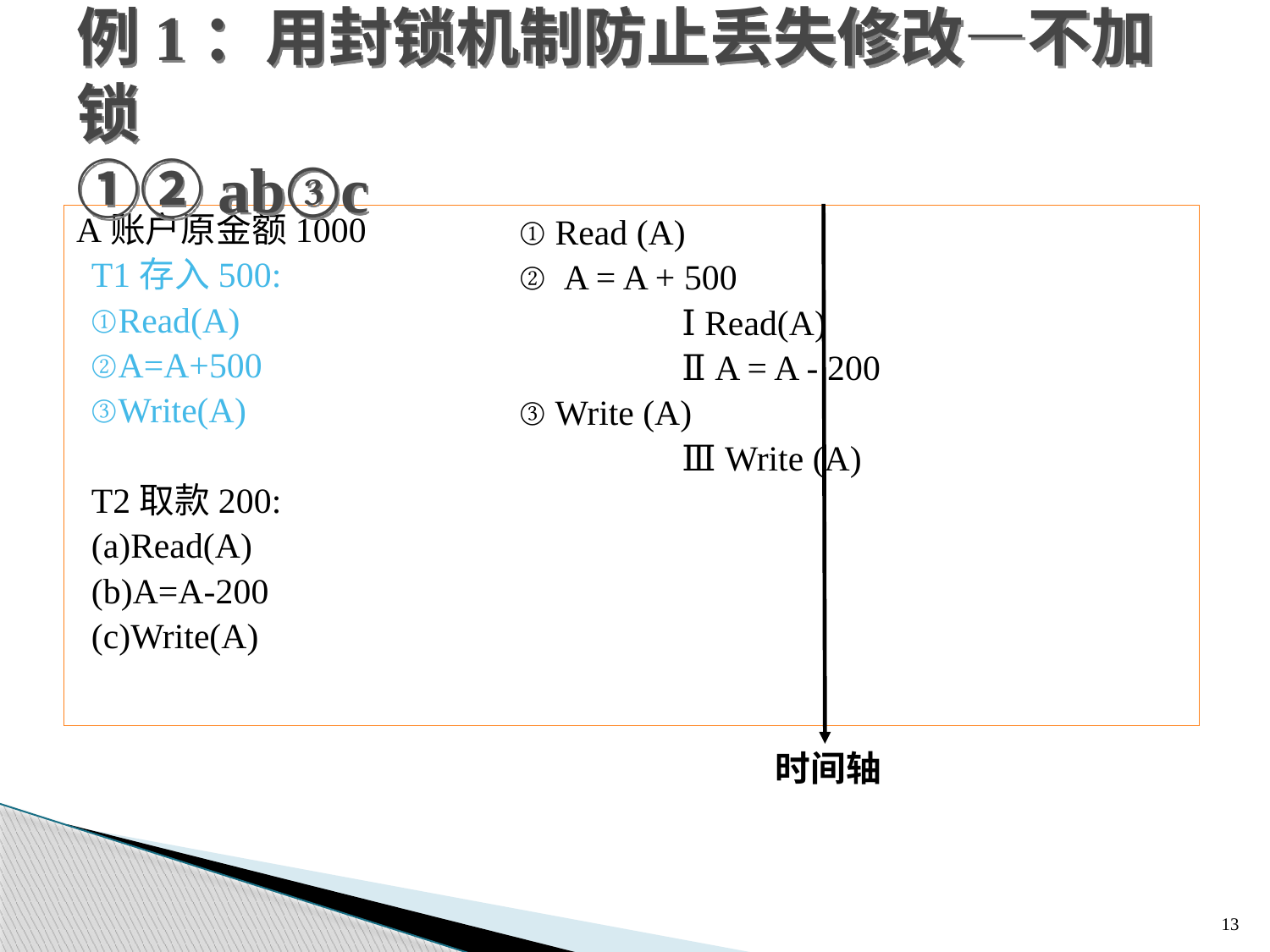

# 例1：用封锁机制防止丢失修改—不加锁 ①②ab③c

A账户原金额1000
T1存入500:
①Read(A)
②A=A+500
③Write(A)

T2取款200:
(a)Read(A)
(b)A=A-200
(c)Write(A)

① Read (A)
②	 A = A + 500
 		Ⅰ Read(A)
     	Ⅱ A = A - 200
③ Write (A)
		Ⅲ Write (A)

时间轴
13